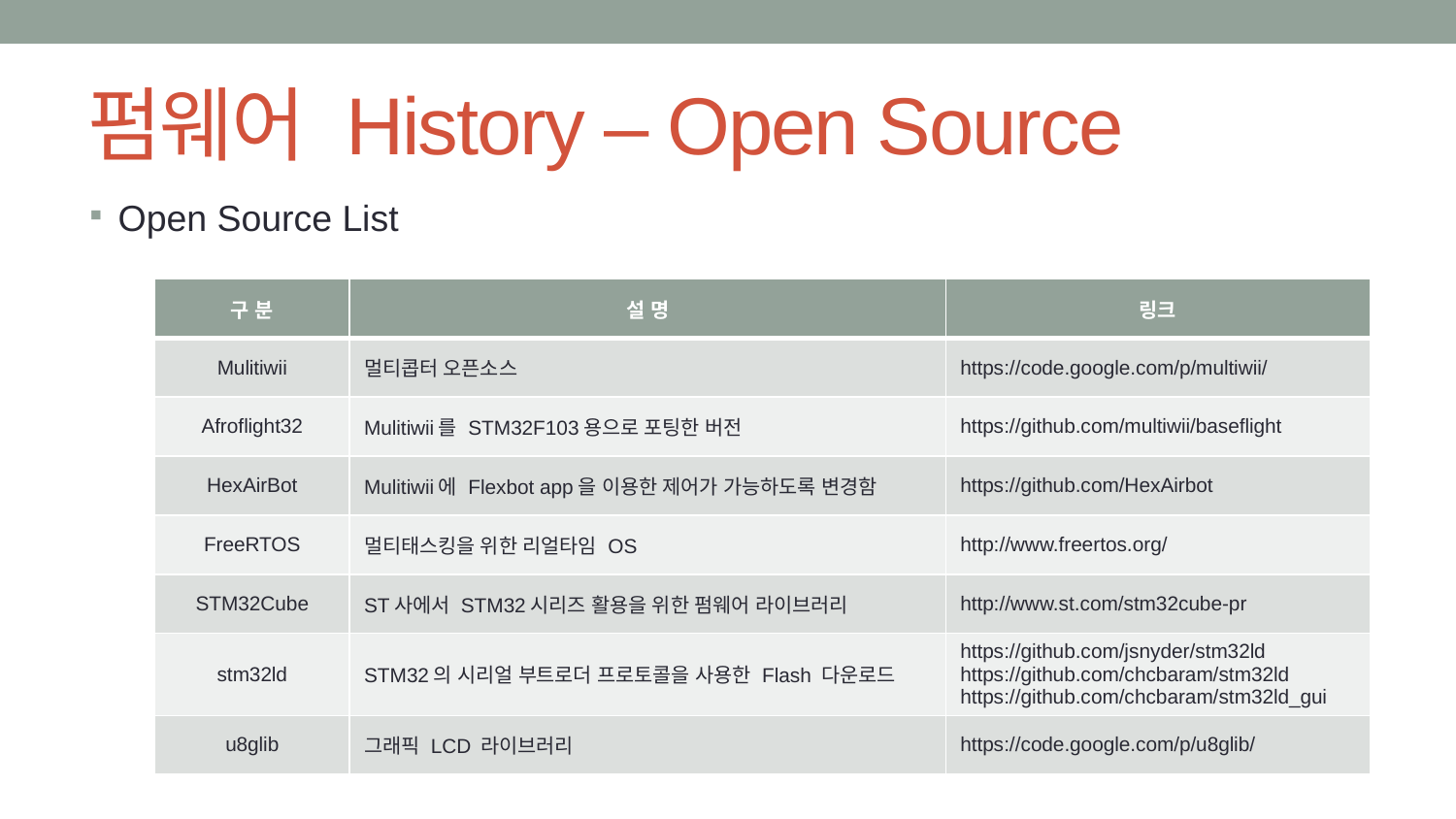

# 펌웨어 History – Open Source
Open Source List
| 구 분 | 설 명 | 링크 |
| --- | --- | --- |
| Mulitiwii | 멀티콥터 오픈소스 | https://code.google.com/p/multiwii/ |
| Afroflight32 | Mulitiwii를 STM32F103용으로 포팅한 버전 | https://github.com/multiwii/baseflight |
| HexAirBot | Mulitiwii에 Flexbot app을 이용한 제어가 가능하도록 변경함 | https://github.com/HexAirbot |
| FreeRTOS | 멀티태스킹을 위한 리얼타임 OS | http://www.freertos.org/ |
| STM32Cube | ST사에서 STM32시리즈 활용을 위한 펌웨어 라이브러리 | http://www.st.com/stm32cube-pr |
| stm32ld | STM32의 시리얼 부트로더 프로토콜을 사용한 Flash 다운로드 | https://github.com/jsnyder/stm32ld https://github.com/chcbaram/stm32ld https://github.com/chcbaram/stm32ld\_gui |
| u8glib | 그래픽 LCD 라이브러리 | https://code.google.com/p/u8glib/ |